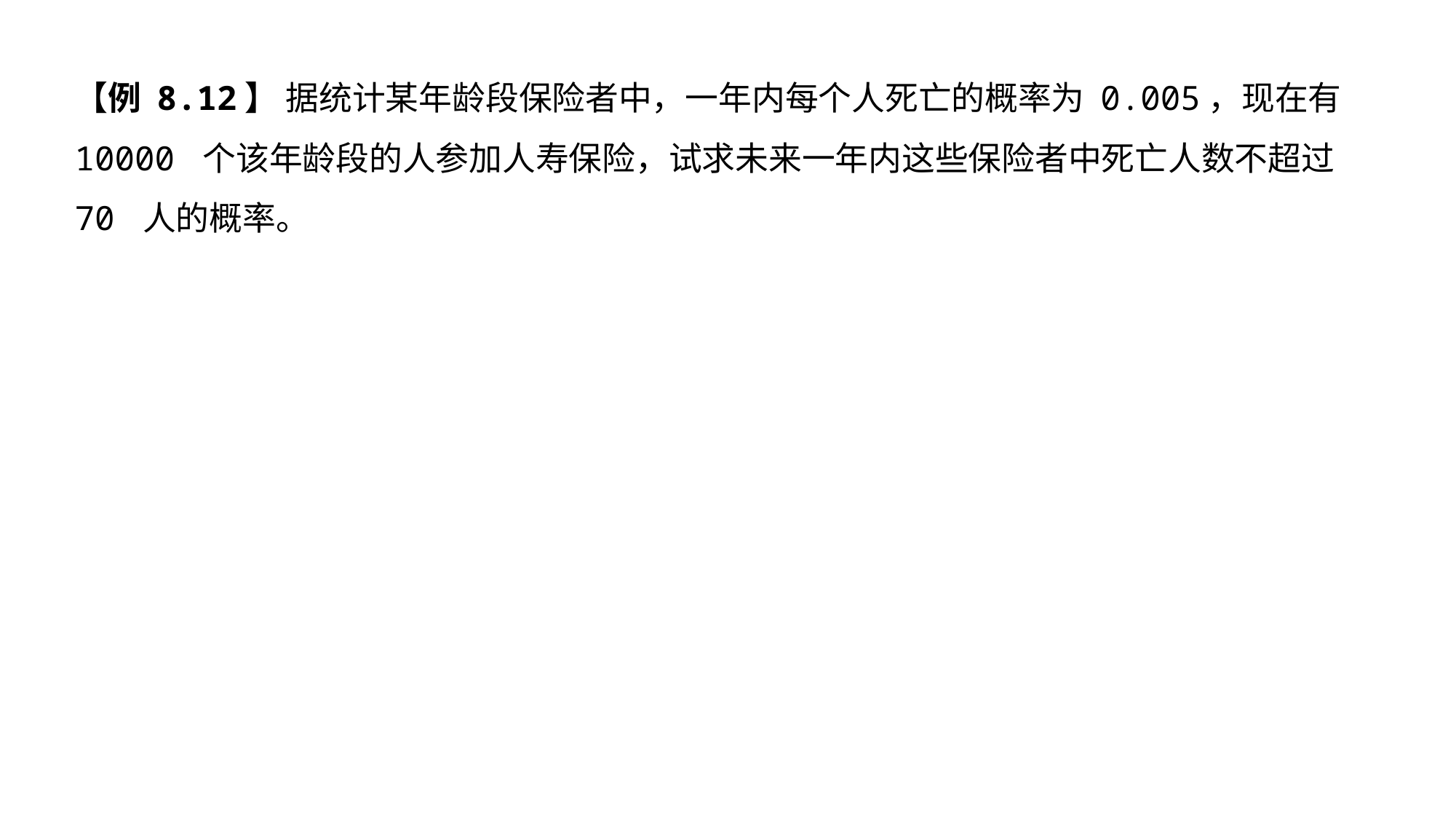

【例 8.12】 据统计某年龄段保险者中，一年内每个人死亡的概率为 0.005，现在有 10000 个该年龄段的人参加人寿保险，试求未来一年内这些保险者中死亡人数不超过 70 人的概率。